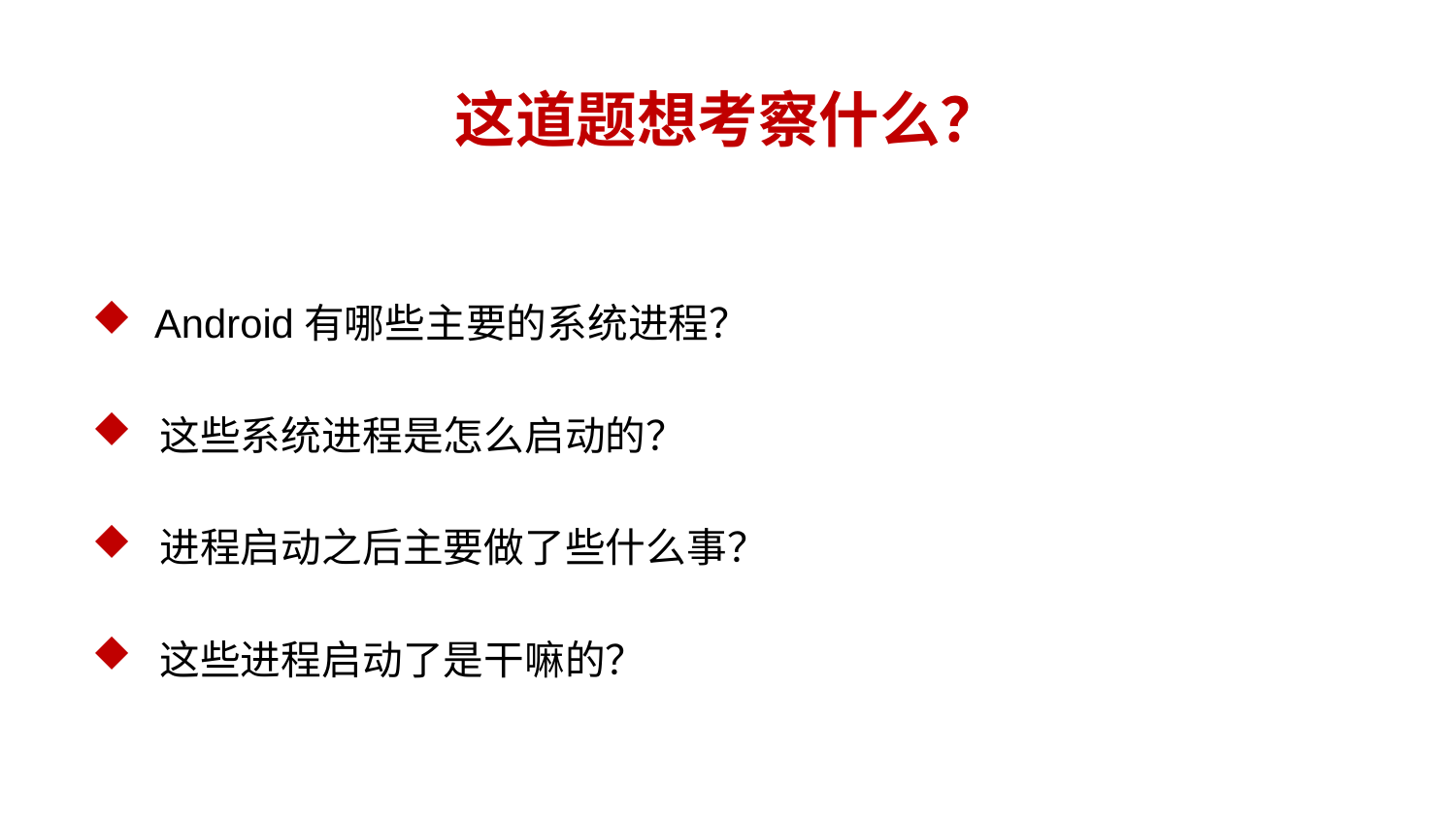

# 这道题想考察什么？
  Android有哪些主要的系统进程？
  这些系统进程是怎么启动的？
  进程启动之后主要做了些什么事？
  这些进程启动了是干嘛的？